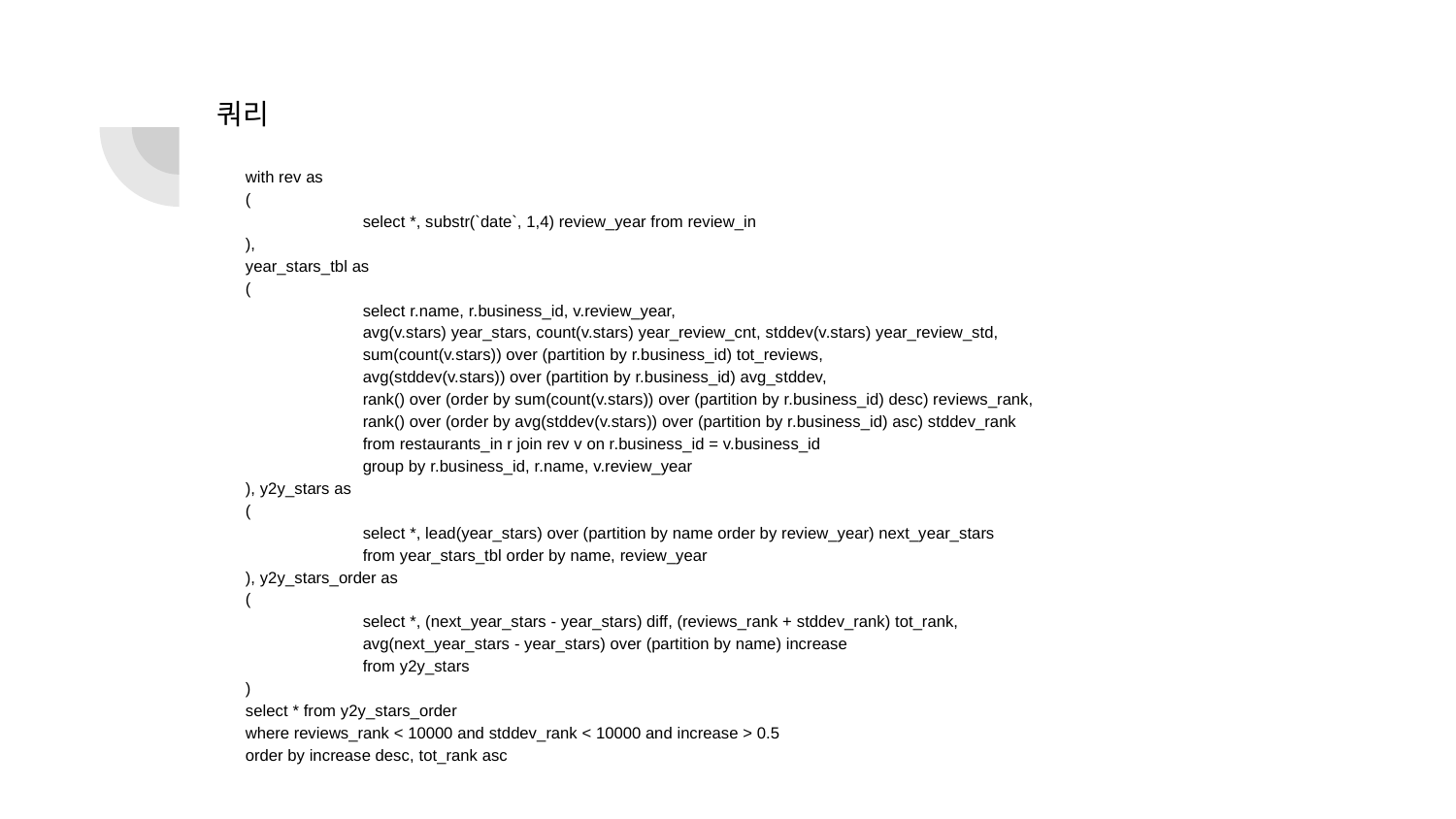

쿼리

with rev as
(
	select *, substr(`date`, 1,4) review_year from review_in
),
year_stars_tbl as
(
	select r.name, r.business_id, v.review_year,
	avg(v.stars) year_stars, count(v.stars) year_review_cnt, stddev(v.stars) year_review_std,
	sum(count(v.stars)) over (partition by r.business_id) tot_reviews,
	avg(stddev(v.stars)) over (partition by r.business_id) avg_stddev,
	rank() over (order by sum(count(v.stars)) over (partition by r.business_id) desc) reviews_rank,
	rank() over (order by avg(stddev(v.stars)) over (partition by r.business_id) asc) stddev_rank
	from restaurants_in r join rev v on r.business_id = v.business_id
	group by r.business_id, r.name, v.review_year
), y2y_stars as
(
	select *, lead(year_stars) over (partition by name order by review_year) next_year_stars
	from year_stars_tbl order by name, review_year
), y2y_stars_order as
(
	select *, (next_year_stars - year_stars) diff, (reviews_rank + stddev_rank) tot_rank,
	avg(next_year_stars - year_stars) over (partition by name) increase
	from y2y_stars
)
select * from y2y_stars_order
where reviews_rank < 10000 and stddev_rank < 10000 and increase > 0.5
order by increase desc, tot_rank asc